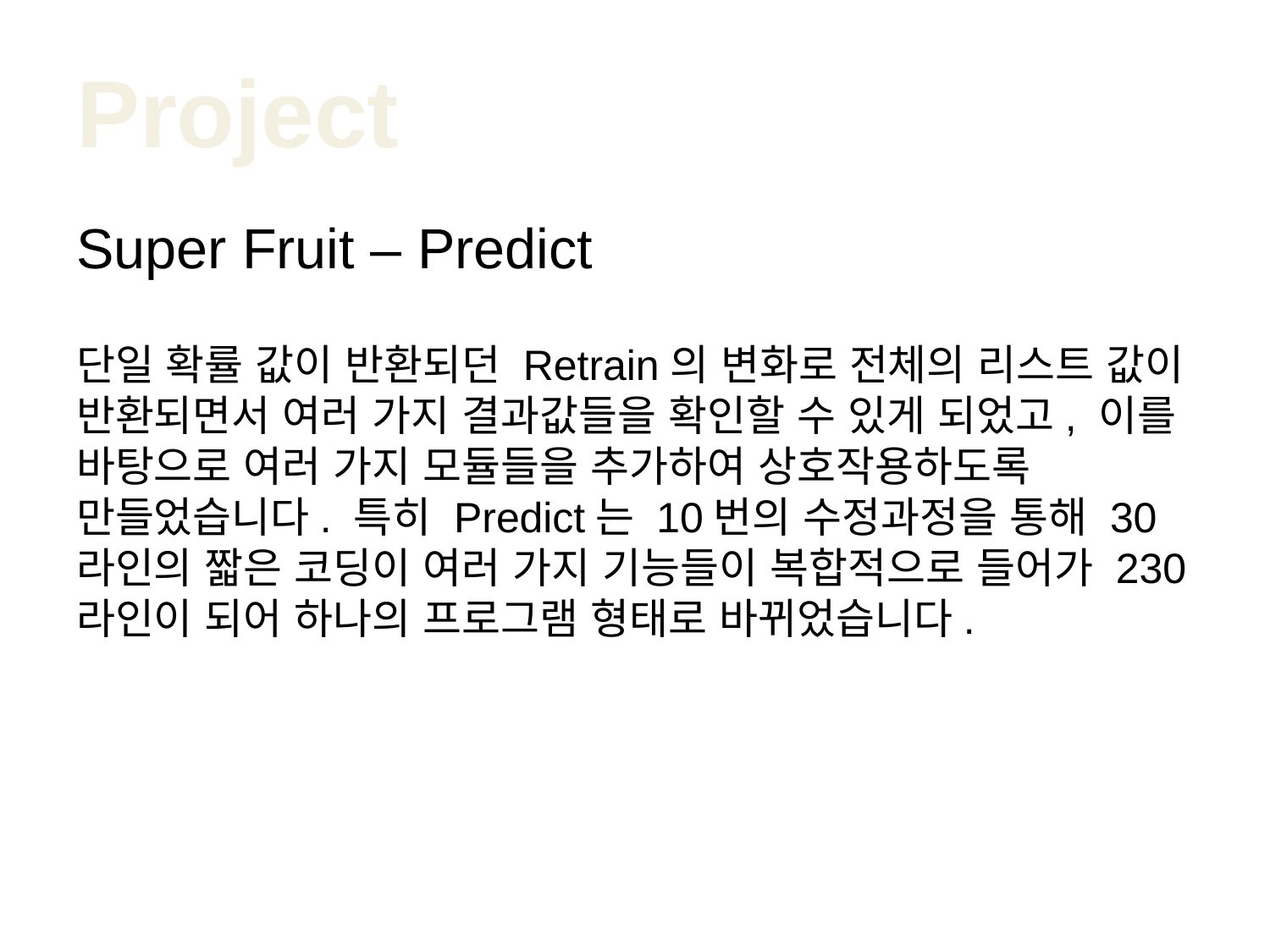

Project
Super Fruit – Predict

단일 확률 값이 반환되던 Retrain의 변화로 전체의 리스트 값이 반환되면서 여러 가지 결과값들을 확인할 수 있게 되었고, 이를 바탕으로 여러 가지 모듈들을 추가하여 상호작용하도록 만들었습니다. 특히 Predict는 10번의 수정과정을 통해 30라인의 짧은 코딩이 여러 가지 기능들이 복합적으로 들어가 230라인이 되어 하나의 프로그램 형태로 바뀌었습니다.